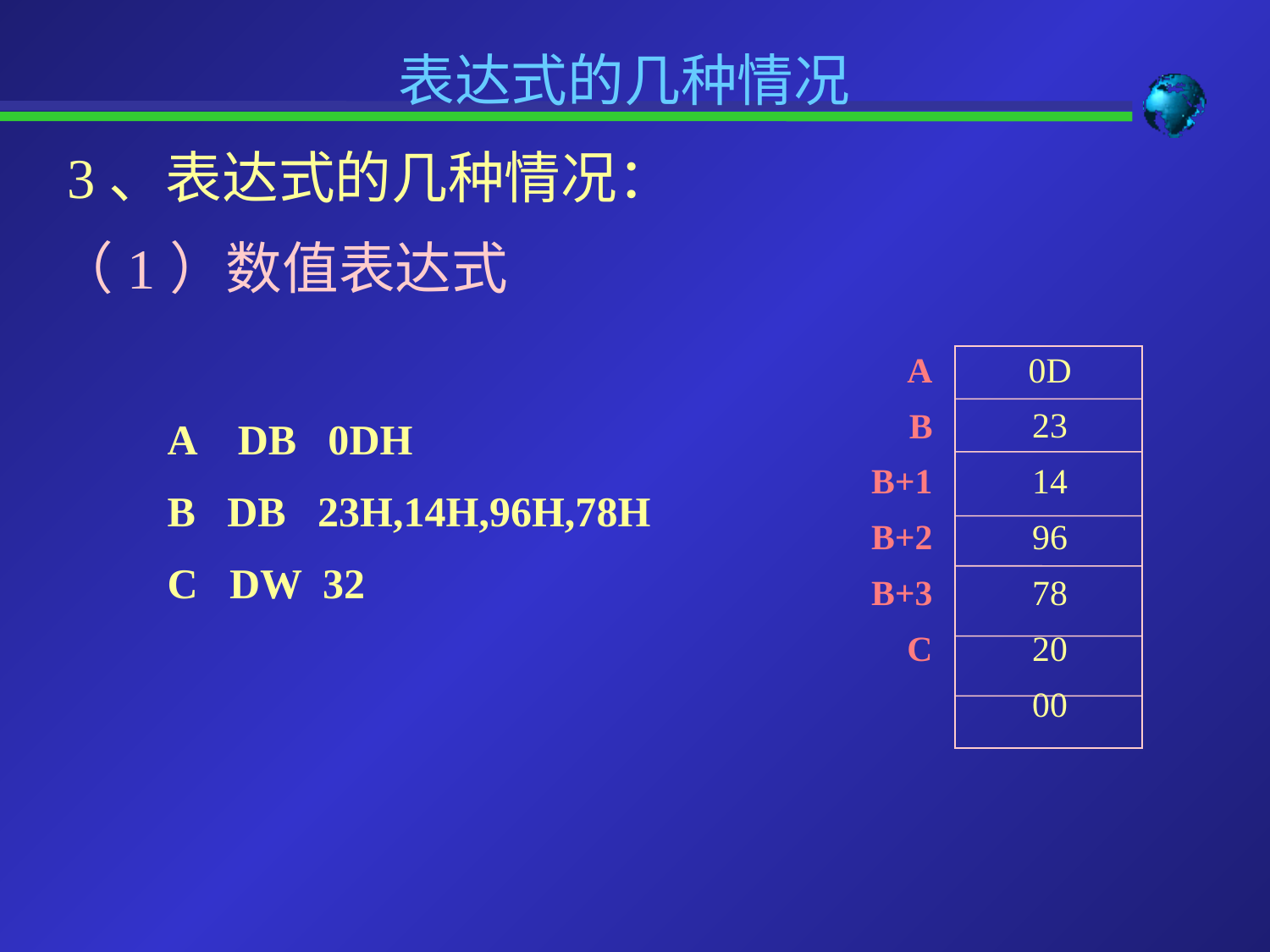

# 表达式的几种情况
3、表达式的几种情况：
（1）数值表达式
A
B
B+1
B+2
B+3
C

0D
23
14
96
78
20
00

A    DB   0DH
B   DB   23H,14H,96H,78H
C   DW  32
12